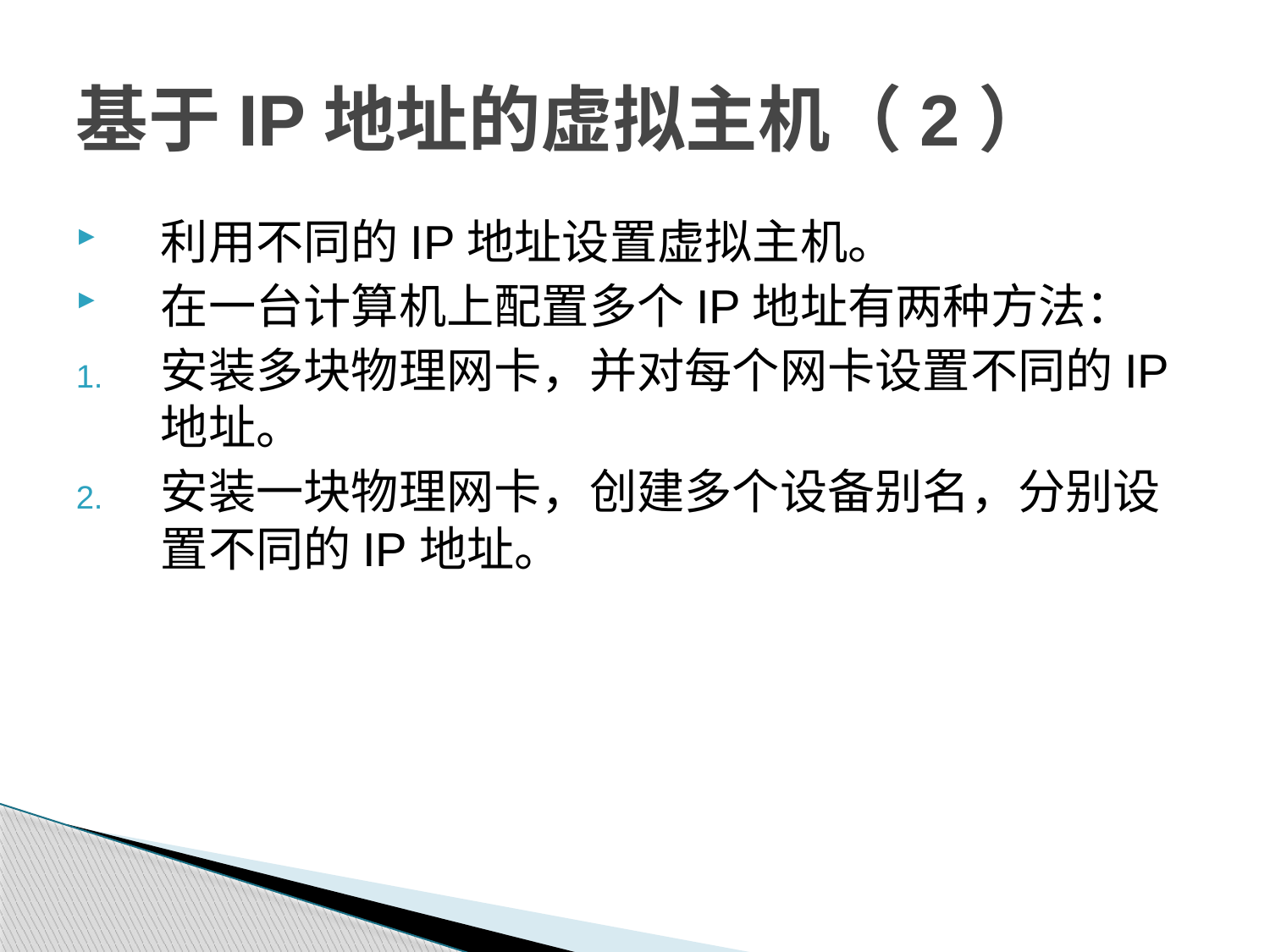

# 基于IP地址的虚拟主机（2）
利用不同的IP地址设置虚拟主机。
在一台计算机上配置多个IP地址有两种方法：
安装多块物理网卡，并对每个网卡设置不同的IP地址。
安装一块物理网卡，创建多个设备别名，分别设置不同的IP地址。